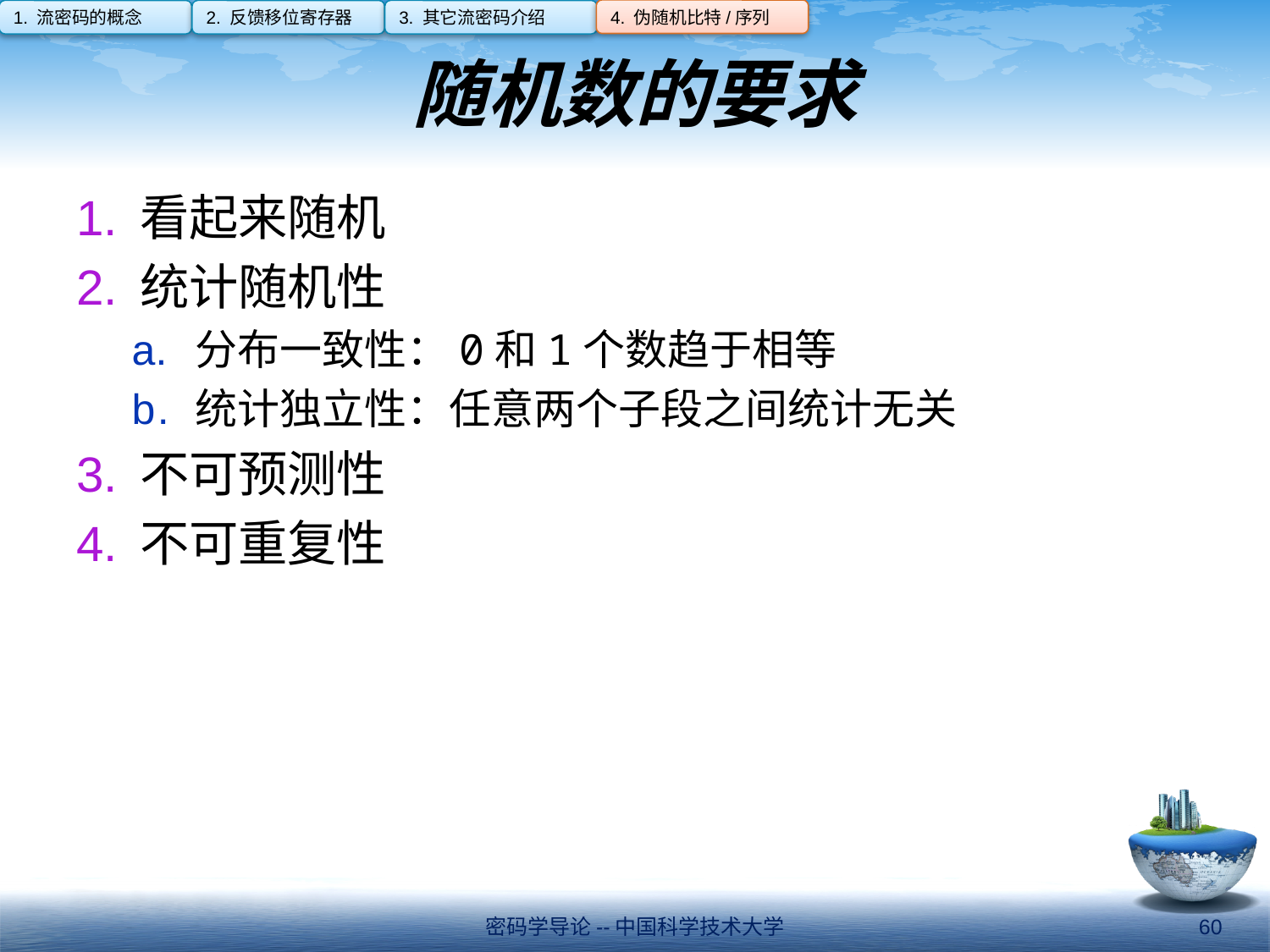

4. 伪随机比特/序列
1. 流密码的概念
2. 反馈移位寄存器
3. 其它流密码介绍
# 随机数的要求
看起来随机
统计随机性
分布一致性：0和1个数趋于相等
统计独立性：任意两个子段之间统计无关
不可预测性
不可重复性
密码学导论--中国科学技术大学
60